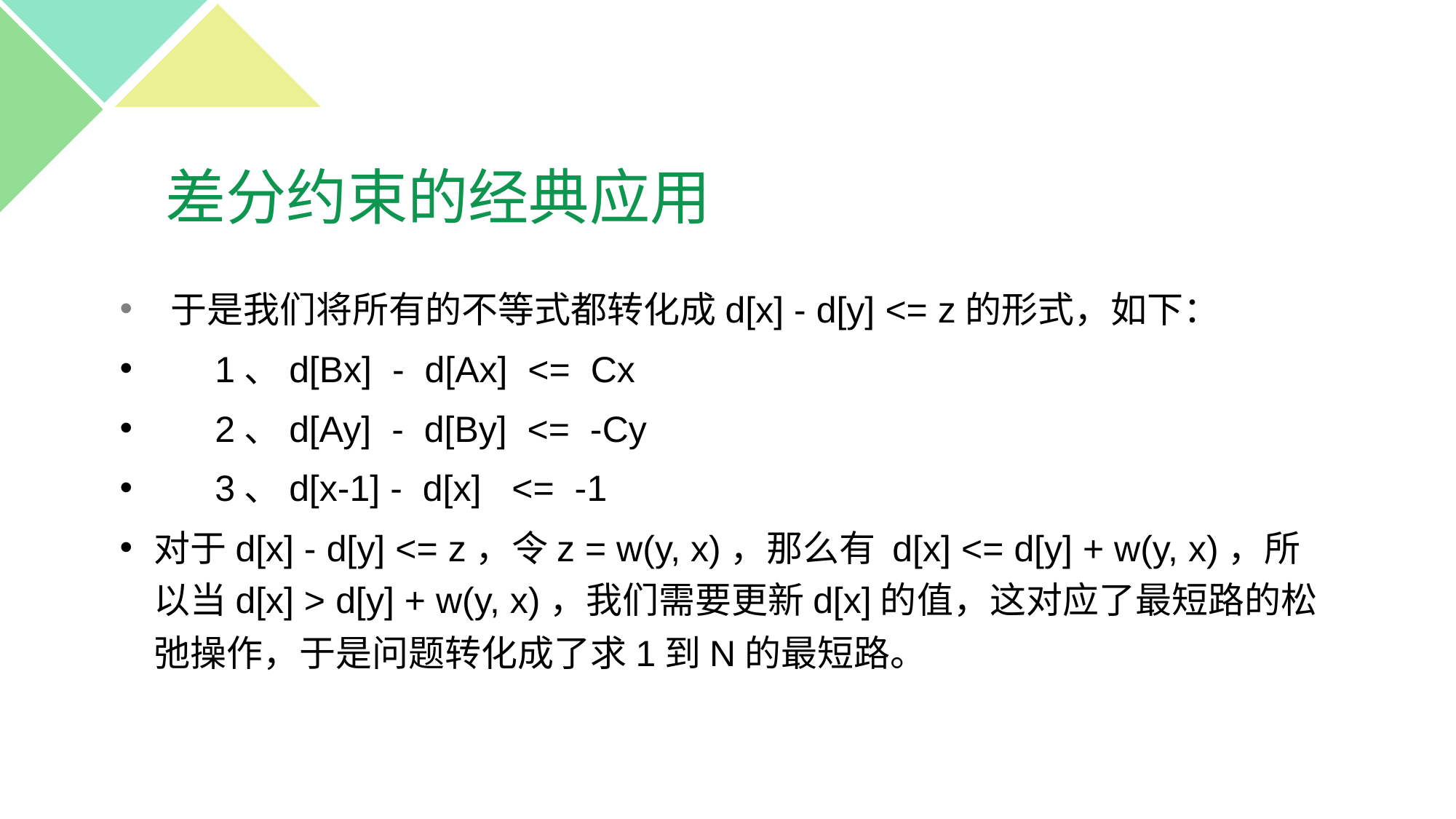

# 差分约束的经典应用
 于是我们将所有的不等式都转化成d[x] - d[y] <= z的形式，如下：
      1、d[Bx]  -  d[Ax]  <=  Cx
      2、d[Ay]  -  d[By]  <=  -Cy
      3、d[x-1] -  d[x]   <=  -1
对于d[x] - d[y] <= z，令z = w(y, x)，那么有 d[x] <= d[y] + w(y, x)，所以当d[x] > d[y] + w(y, x)，我们需要更新d[x]的值，这对应了最短路的松弛操作，于是问题转化成了求1到N的最短路。